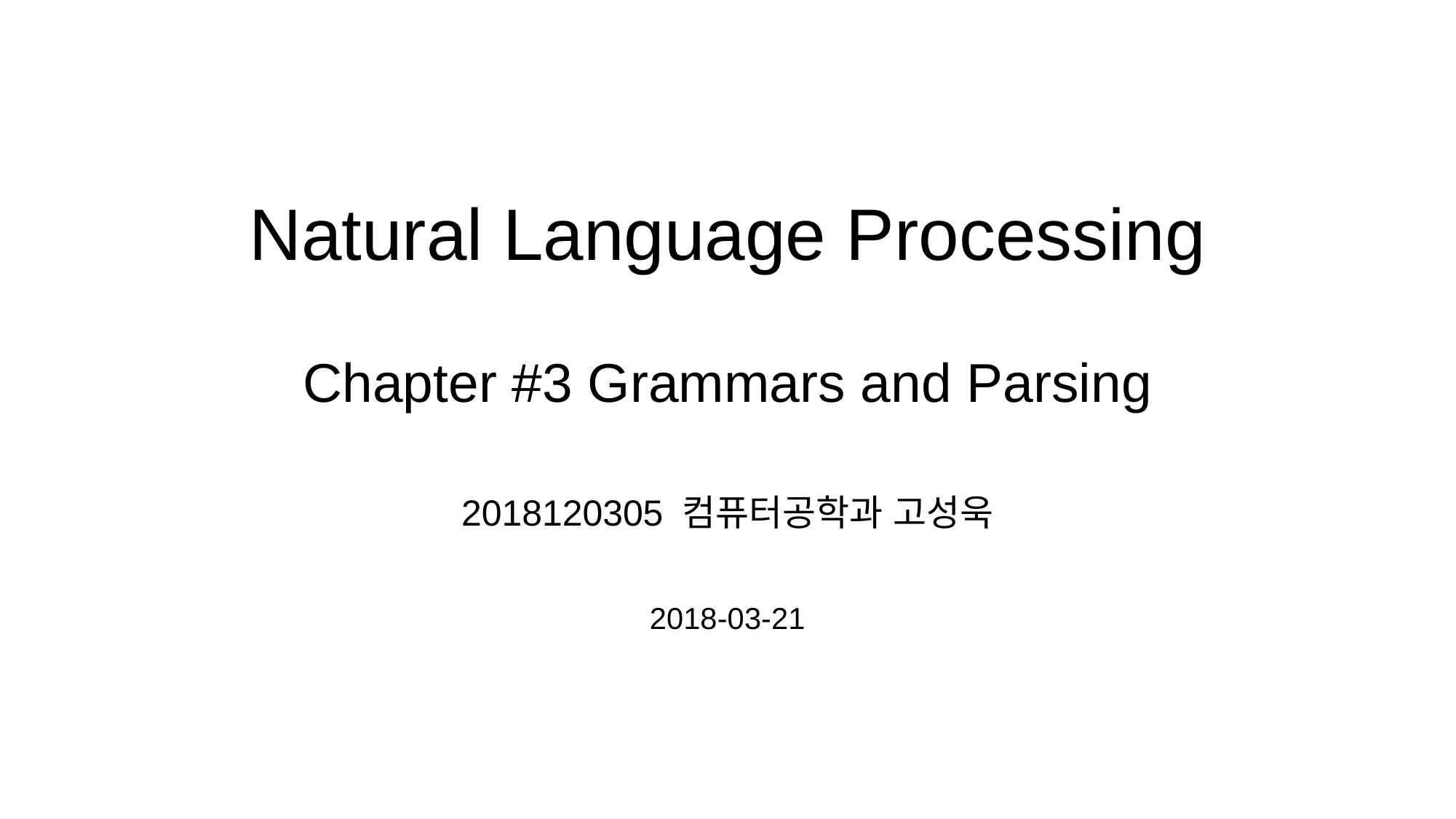

# Natural Language Processing Chapter #3 Grammars and Parsing

2018120305 컴퓨터공학과 고성욱

2018-03-21